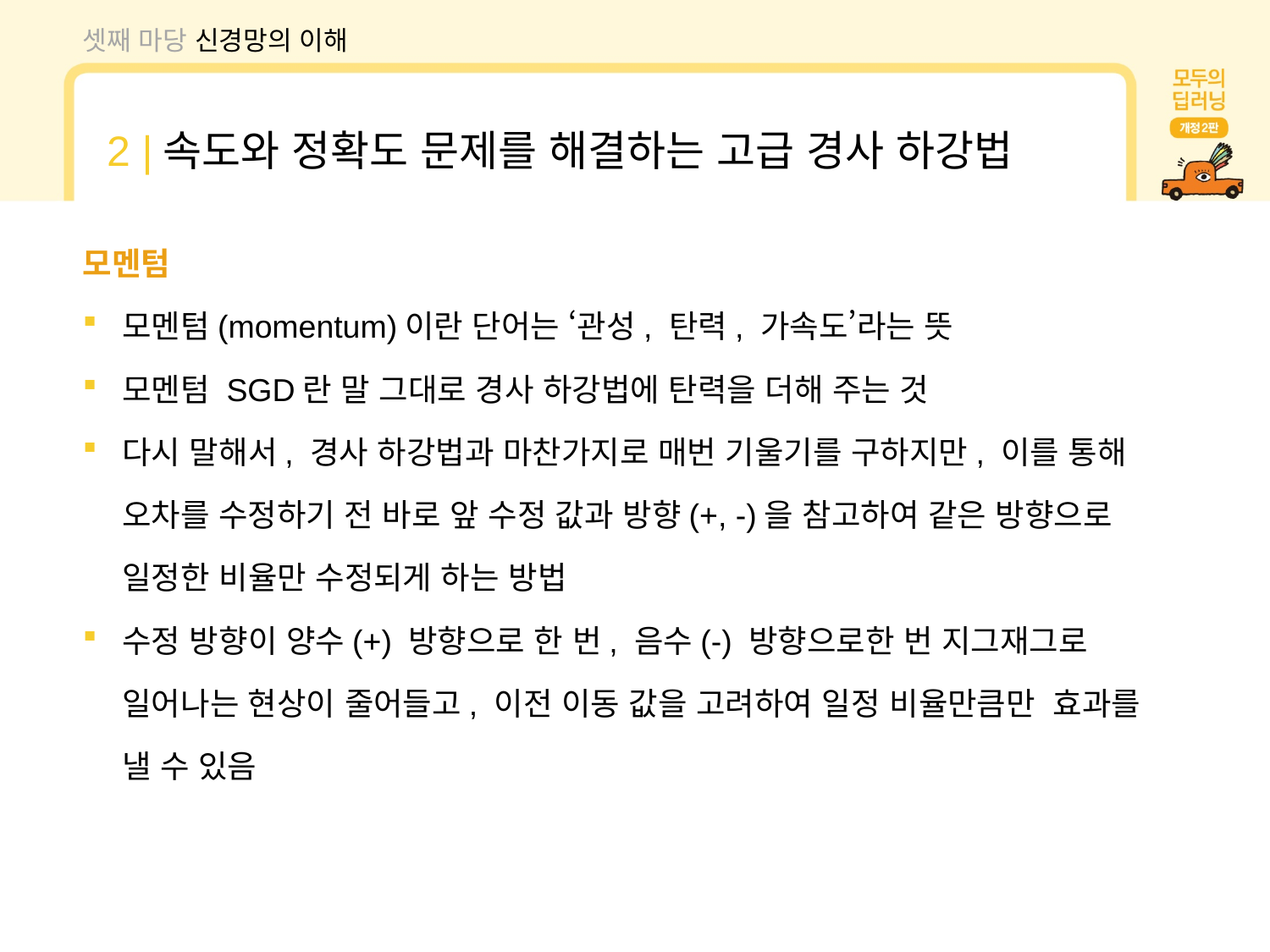

셋째 마당 신경망의 이해
2 |속도와 정확도 문제를 해결하는 고급 경사 하강법
모멘텀
모멘텀(momentum)이란 단어는 ‘관성, 탄력, 가속도’라는 뜻
모멘텀 SGD란 말 그대로 경사 하강법에 탄력을 더해 주는 것
다시 말해서, 경사 하강법과 마찬가지로 매번 기울기를 구하지만, 이를 통해 오차를 수정하기 전 바로 앞 수정 값과 방향(+, -)을 참고하여 같은 방향으로 일정한 비율만 수정되게 하는 방법
수정 방향이 양수(+) 방향으로 한 번, 음수(-) 방향으로한 번 지그재그로 일어나는 현상이 줄어들고, 이전 이동 값을 고려하여 일정 비율만큼만  효과를 낼 수 있음